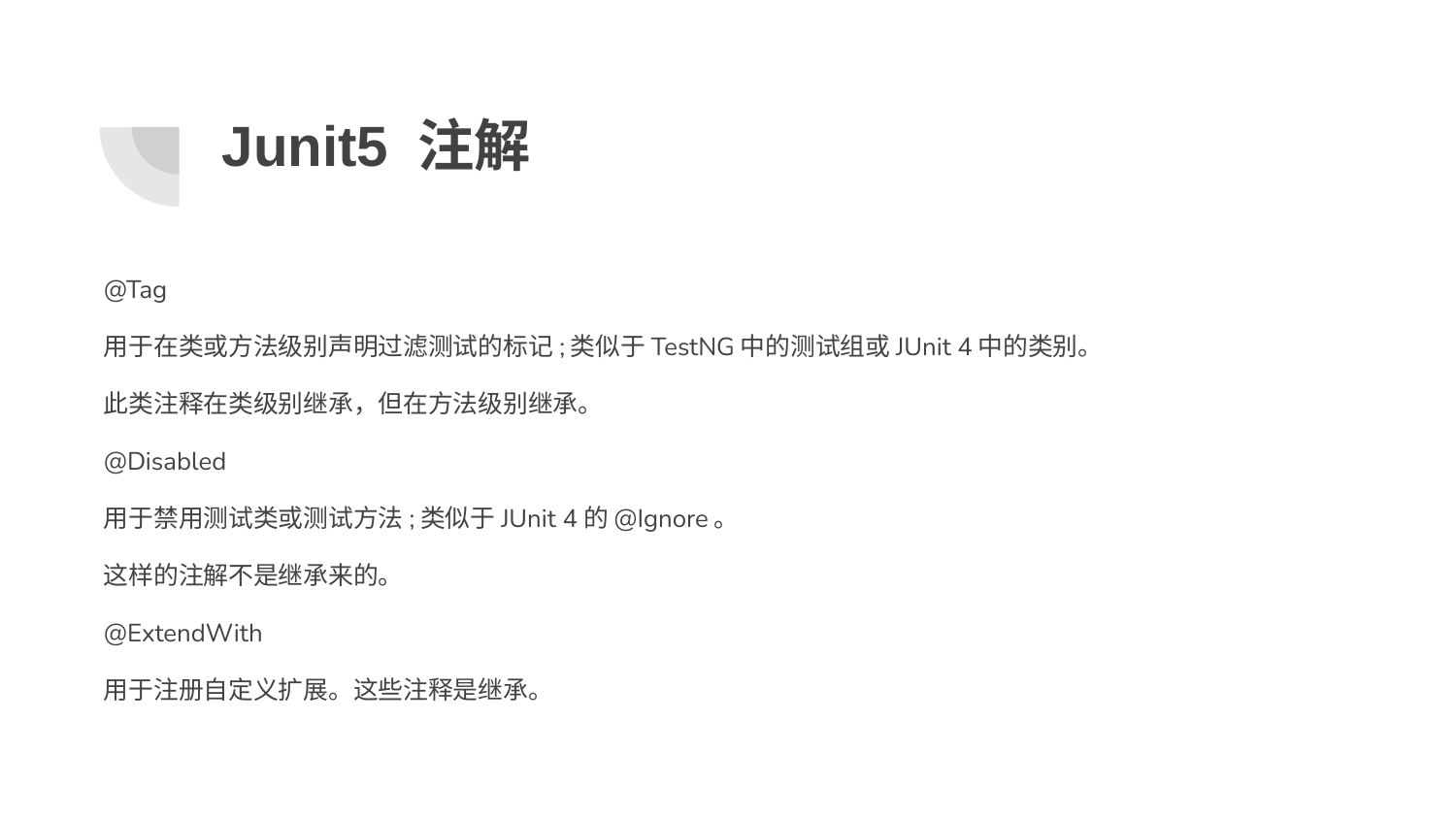

# Junit5 注解
@Tag
用于在类或方法级别声明过滤测试的标记;类似于TestNG中的测试组或JUnit 4中的类别。
此类注释在类级别继承，但在方法级别继承。
@Disabled
用于禁用测试类或测试方法;类似于JUnit 4的@Ignore。
这样的注解不是继承来的。
@ExtendWith
用于注册自定义扩展。这些注释是继承。